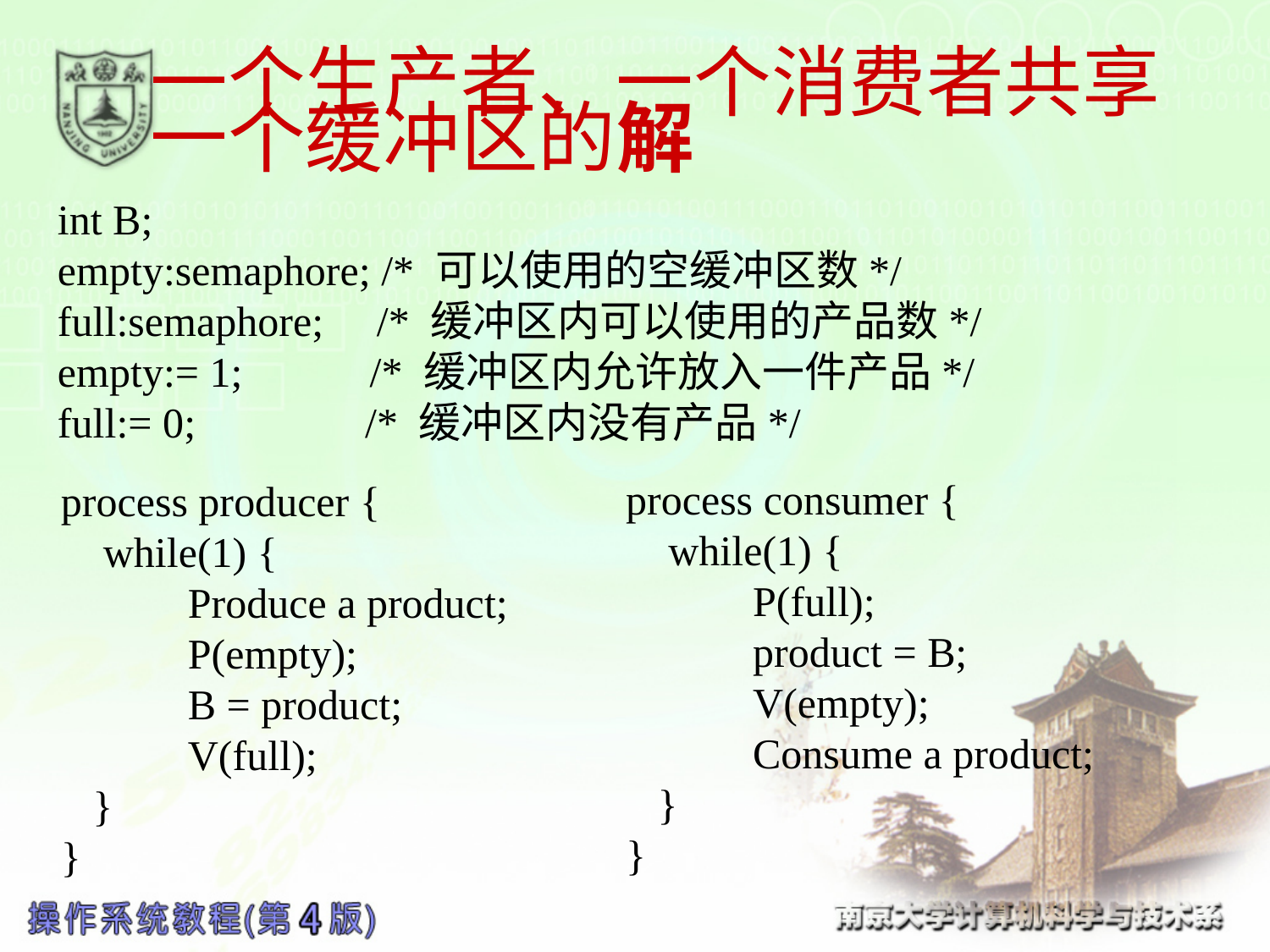

# 一个生产者、一个消费者共享一个缓冲区的解
int B;
empty:semaphore; /* 可以使用的空缓冲区数*/
full:semaphore;     /* 缓冲区内可以使用的产品数*/
empty:= 1;            /* 缓冲区内允许放入一件产品*/
full:= 0;                /* 缓冲区内没有产品*/
process consumer {
    while(1) {
	P(full);
	product = B;
	V(empty);
	Consume a product;
   }
}
process producer {
    while(1) {
	Produce a product;
	P(empty);
	B = product;
	V(full);
   }
}